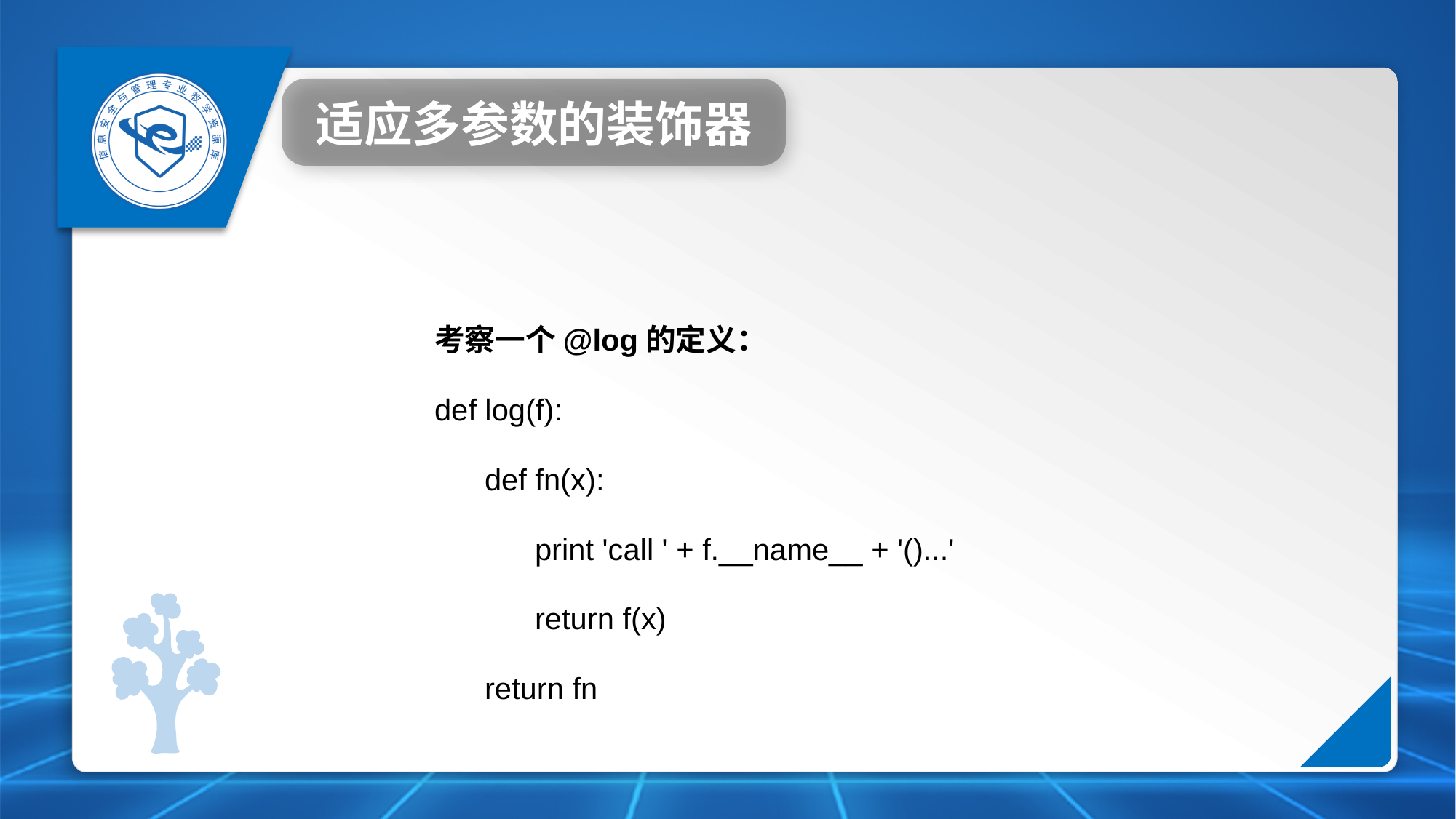

适应多参数的装饰器
考察一个@log的定义：
def log(f):
      def fn(x):
            print 'call ' + f.__name__ + '()...'
            return f(x)
      return fn